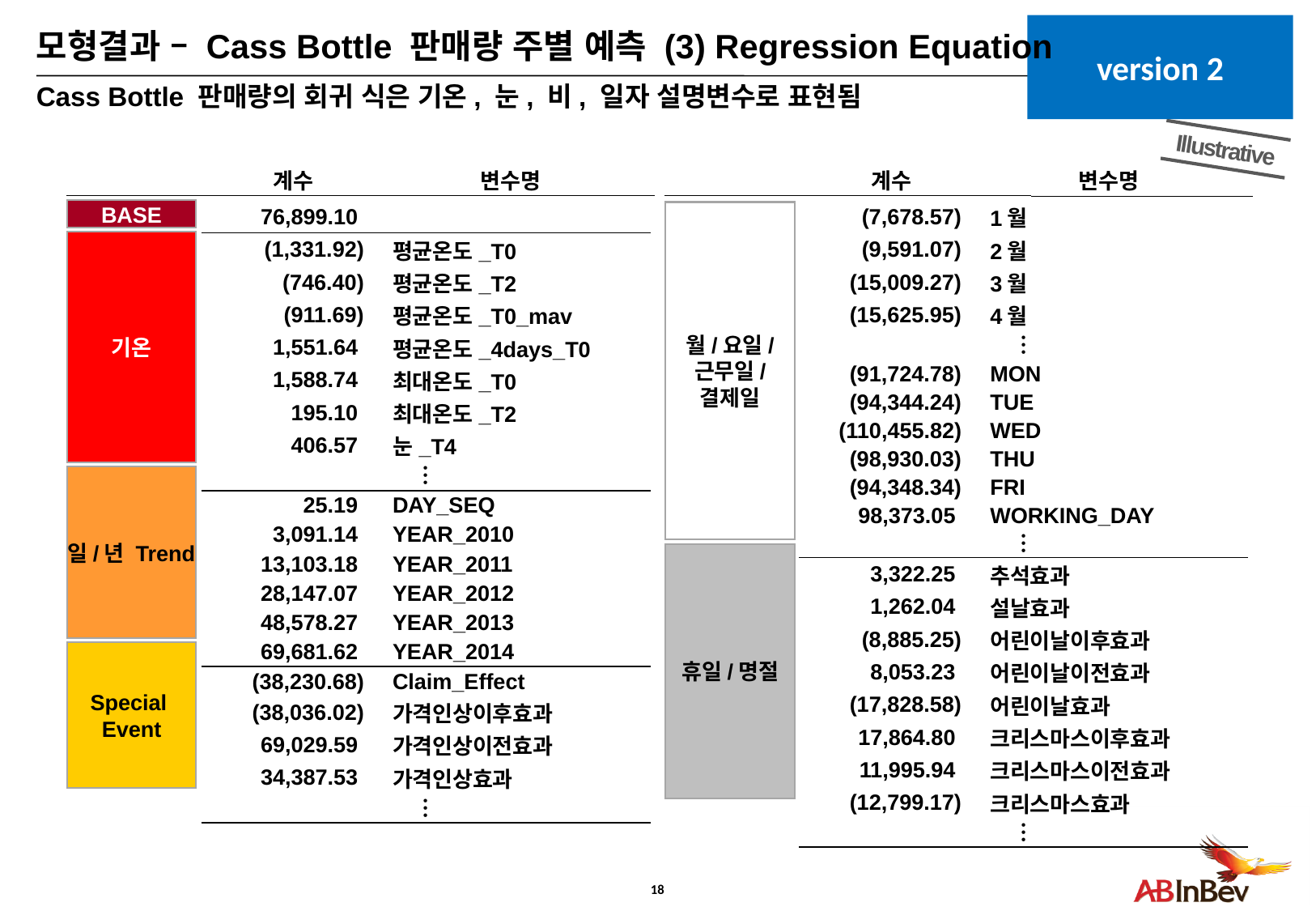

# 모형결과 – Cass Bottle 판매량 주별 예측 (3) Regression Equation
version 2
Cass Bottle 판매량의 회귀 식은 기온, 눈, 비, 일자 설명변수로 표현됨
Illustrative

계수
변수명
계수
변수명
BASE
| 76,899.10 |  |
| --- | --- |
| (1,331.92) | 평균온도\_T0 |
| (746.40) | 평균온도\_T2 |
| (911.69) | 평균온도\_T0\_mav |
| 1,551.64 | 평균온도\_4days\_T0 |
| 1,588.74 | 최대온도\_T0 |
| 195.10 | 최대온도\_T2 |
| 406.57 | 눈\_T4 |
| ︙ |  |
| 25.19 | DAY\_SEQ |
| 3,091.14 | YEAR\_2010 |
| 13,103.18 | YEAR\_2011 |
| 28,147.07 | YEAR\_2012 |
| 48,578.27 | YEAR\_2013 |
| 69,681.62 | YEAR\_2014 |
| (38,230.68) | Claim\_Effect |
| (38,036.02) | 가격인상이후효과 |
| 69,029.59 | 가격인상이전효과 |
| 34,387.53 | 가격인상효과 |
| ︙ |  |
| (7,678.57) | 1월 |
| --- | --- |
| (9,591.07) | 2월 |
| (15,009.27) | 3월 |
| (15,625.95) | 4월 |
| ︙ |  |
| (91,724.78) | MON |
| (94,344.24) | TUE |
| (110,455.82) | WED |
| (98,930.03) | THU |
| (94,348.34) | FRI |
| 98,373.05 | WORKING\_DAY |
| ︙ |  |
| 3,322.25 | 추석효과 |
| 1,262.04 | 설날효과 |
| (8,885.25) | 어린이날이후효과 |
| 8,053.23 | 어린이날이전효과 |
| (17,828.58) | 어린이날효과 |
| 17,864.80 | 크리스마스이후효과 |
| 11,995.94 | 크리스마스이전효과 |
| (12,799.17) | 크리스마스효과 |
| ︙ |  |
월/요일/
근무일/
결제일
기온
일/년 Trend
휴일/명절
Special
Event